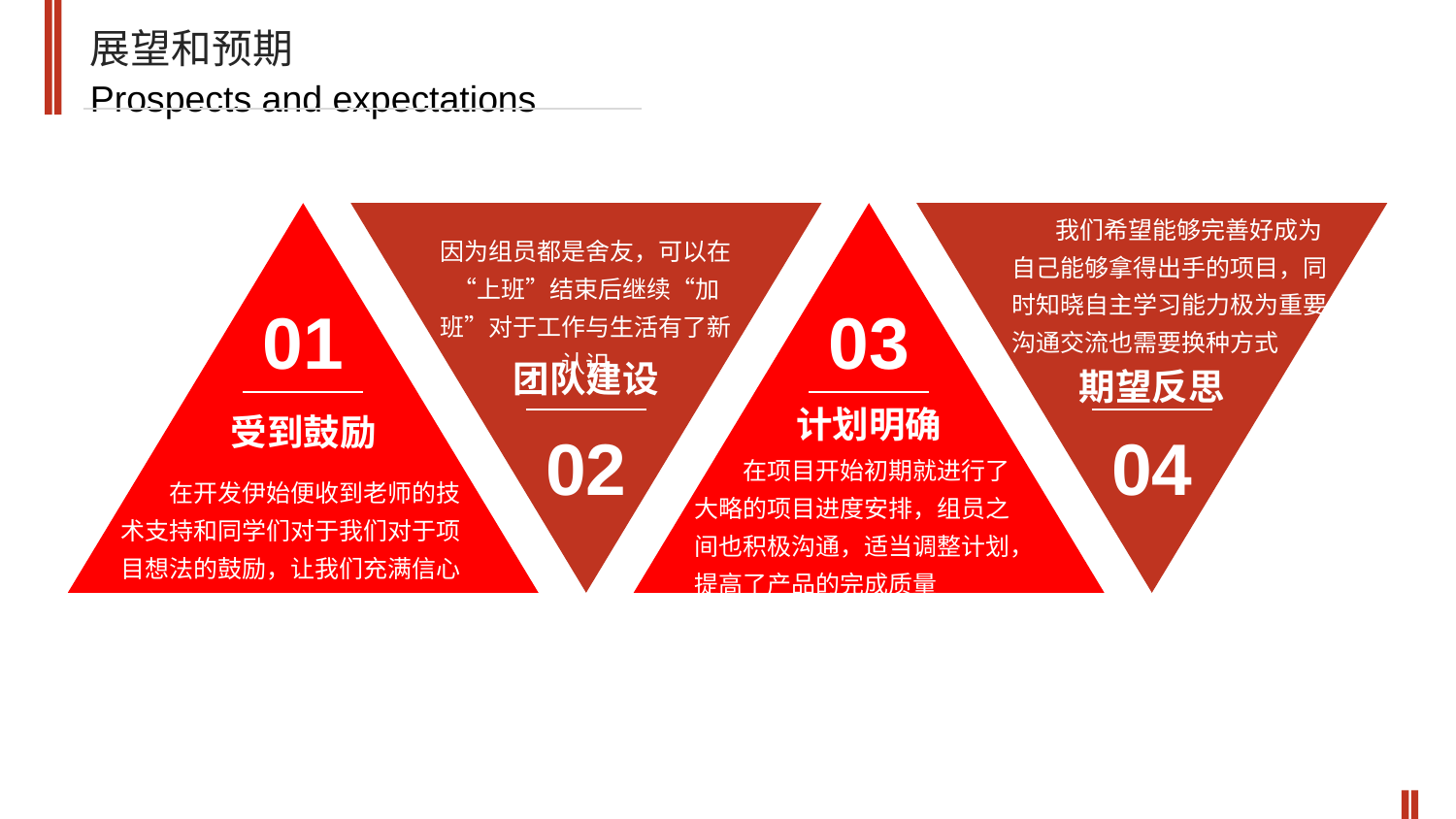

展望和预期
Prospects and expectations
       我们希望能够完善好成为自己能够拿得出手的项目，同时知晓自主学习能力极为重要沟通交流也需要换种方式

因为组员都是舍友，可以在“上班”结束后继续“加班”对于工作与生活有了新认识
01
03
团队建设
期望反思
计划明确
受到鼓励
02
04
        在项目开始初期就进行了大略的项目进度安排，组员之间也积极沟通，适当调整计划，提高了产品的完成质量
        在开发伊始便收到老师的技术支持和同学们对于我们对于项目想法的鼓励，让我们充满信心